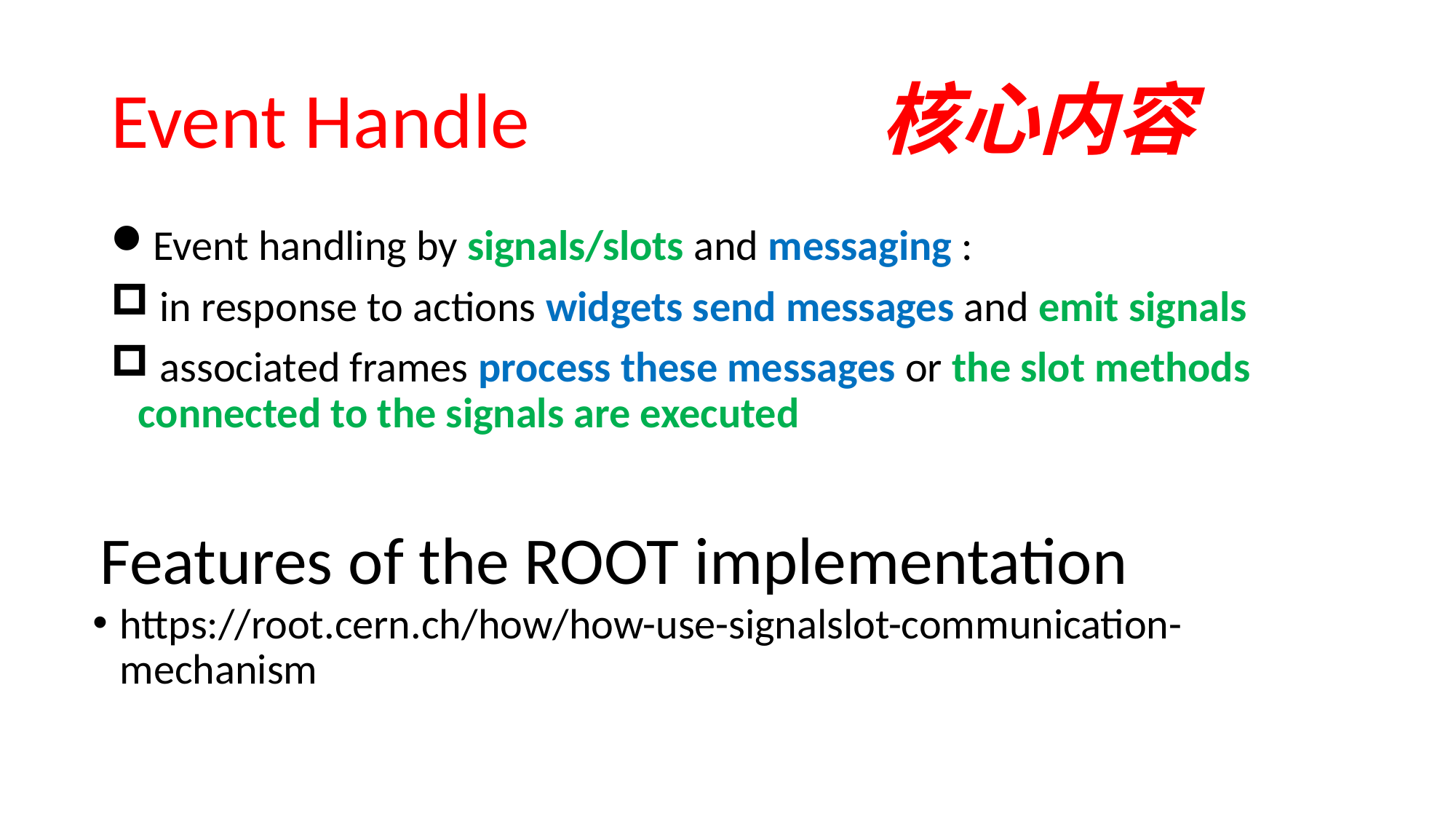

# Event Handle                   核心内容
Event handling by signals/slots and messaging :
 in response to actions widgets send messages and emit signals
 associated frames process these messages or the slot methods connected to the signals are executed
Features of the ROOT implementation
https://root.cern.ch/how/how-use-signalslot-communication-mechanism